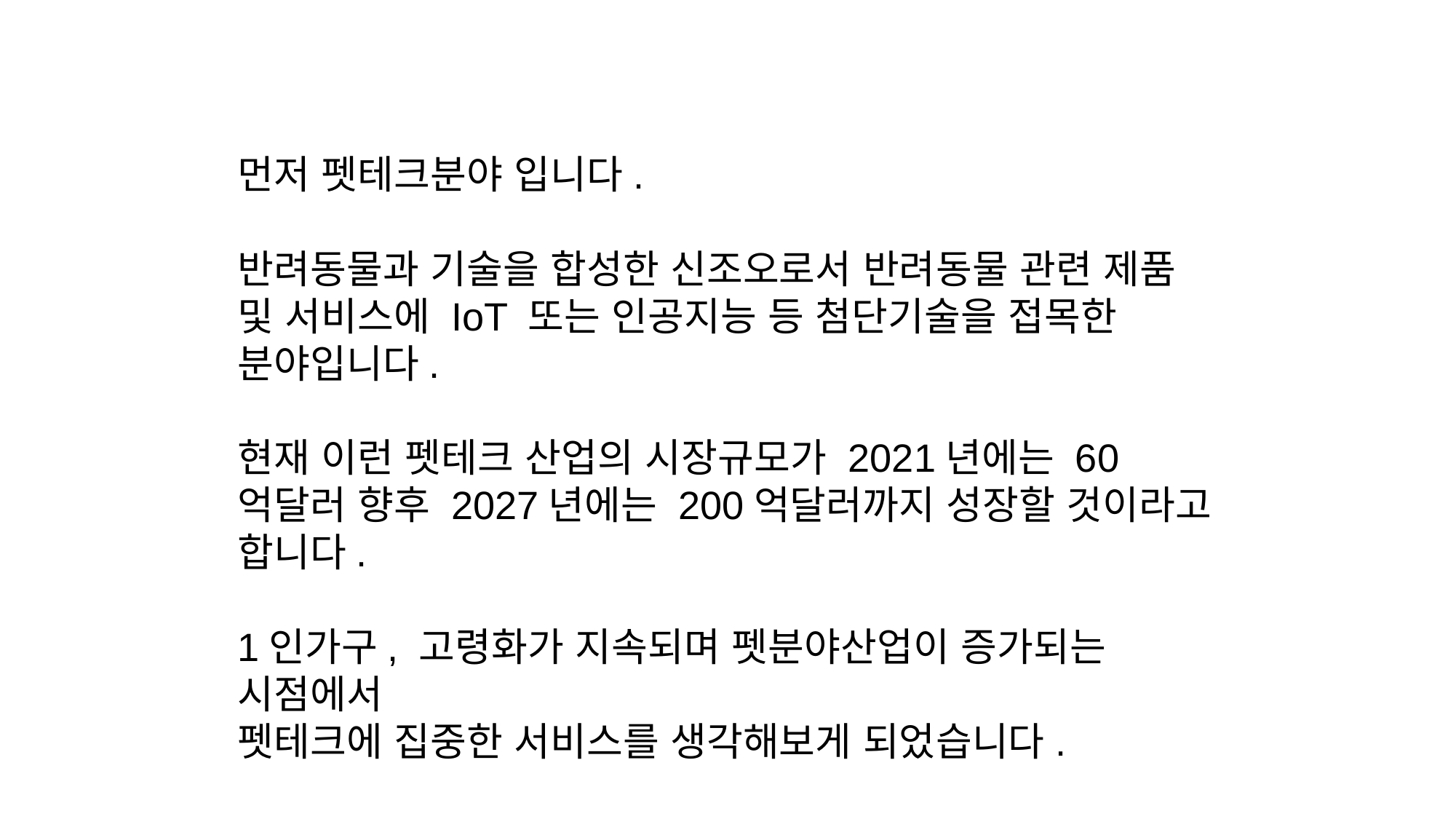

먼저 펫테크분야 입니다.

반려동물과 기술을 합성한 신조오로서 반려동물 관련 제품 및 서비스에 IoT 또는 인공지능 등 첨단기술을 접목한 분야입니다.

현재 이런 펫테크 산업의 시장규모가 2021년에는 60억달러 향후 2027년에는 200억달러까지 성장할 것이라고 합니다.

1인가구, 고령화가 지속되며 펫분야산업이 증가되는 시점에서
펫테크에 집중한 서비스를 생각해보게 되었습니다.